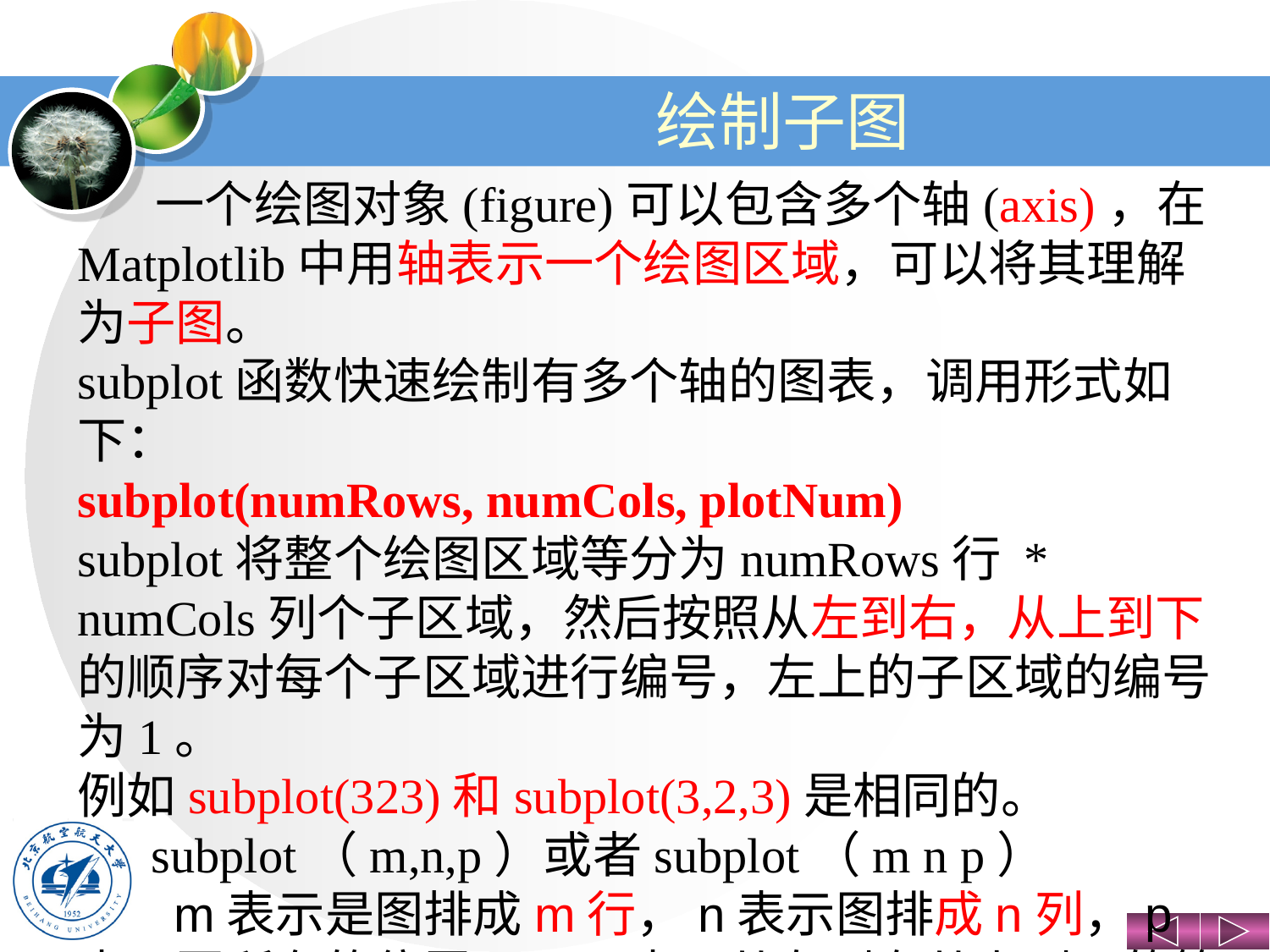

# 绘制子图
      一个绘图对象(figure)可以包含多个轴(axis)，在Matplotlib中用轴表示一个绘图区域，可以将其理解为子图。
subplot函数快速绘制有多个轴的图表，调用形式如下：
subplot(numRows, numCols, plotNum)
subplot将整个绘图区域等分为numRows行 * numCols列个子区域，然后按照从左到右，从上到下的顺序对每个子区域进行编号，左上的子区域的编号为1。
例如subplot(323)和subplot(3,2,3)是相同的。
      subplot（m,n,p）或者subplot（m n p）
       m表示是图排成m行，n表示图排成n列，p表示图所在的位置，p=1表示从左到右从上到下的第一个位置。

36